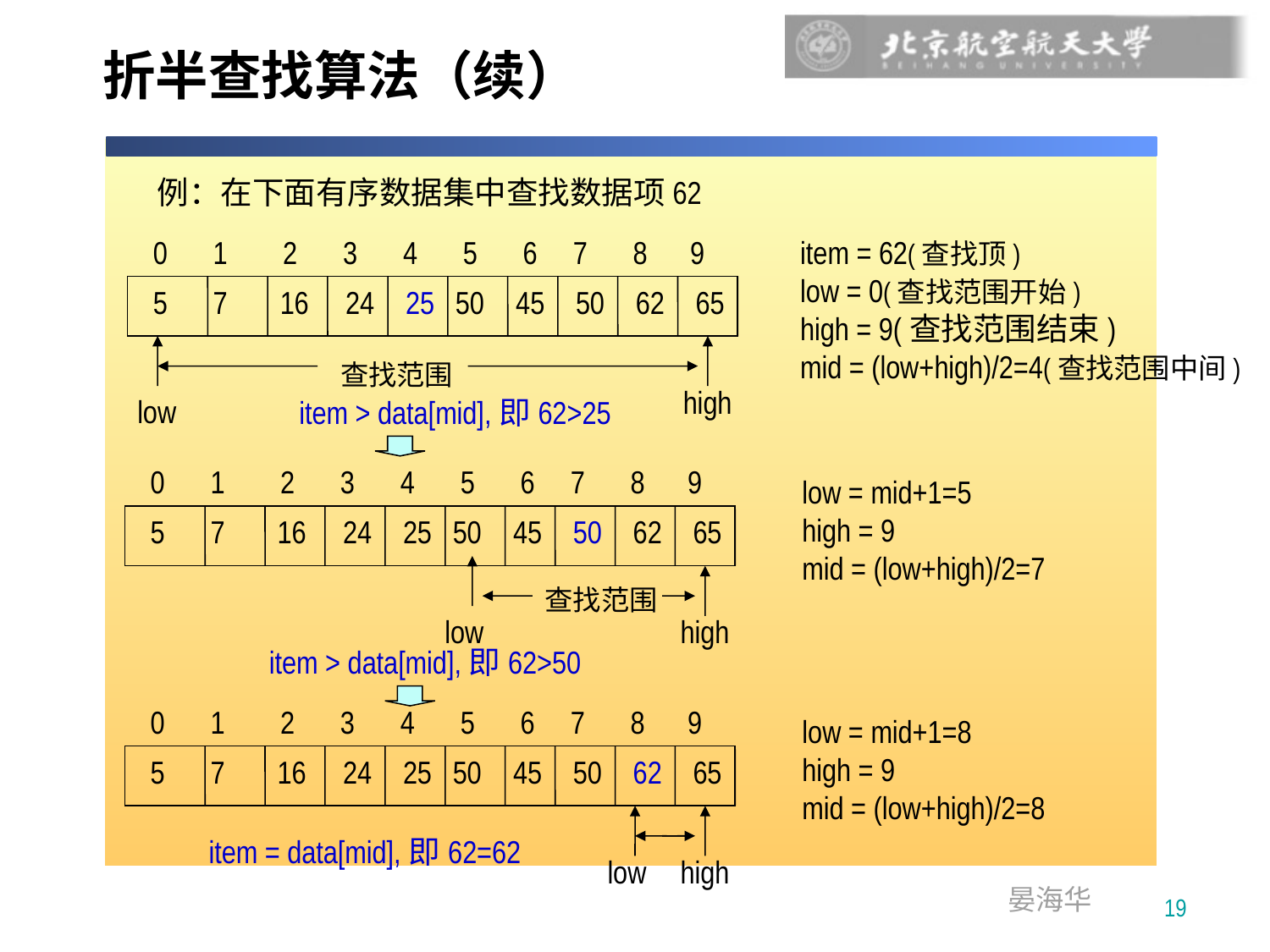

# 折半查找算法（续）
例：在下面有序数据集中查找数据项62
0
1
2
3
4
5
6
7
8
9

5
7

16

24

25
50

45

50

62

65

查找范围

high
low
item = 62(查找顶)
low = 0(查找范围开始)
high = 9(查找范围结束)
mid = (low+high)/2=4(查找范围中间)

item > data[mid],即62>25

0
1
2
3
4
5
6
7
8
9

5
7

16

24

25
50

45

50

62

65

low = mid+1=5
high = 9
mid = (low+high)/2=7

查找范围

low
high
item > data[mid],即62>50

0
1
2
3
4
5
6
7
8
9

5
7

16

24

25
50

45

50

62

65

low = mid+1=8
high = 9
mid = (low+high)/2=8

low
high
item = data[mid],即62=62
19